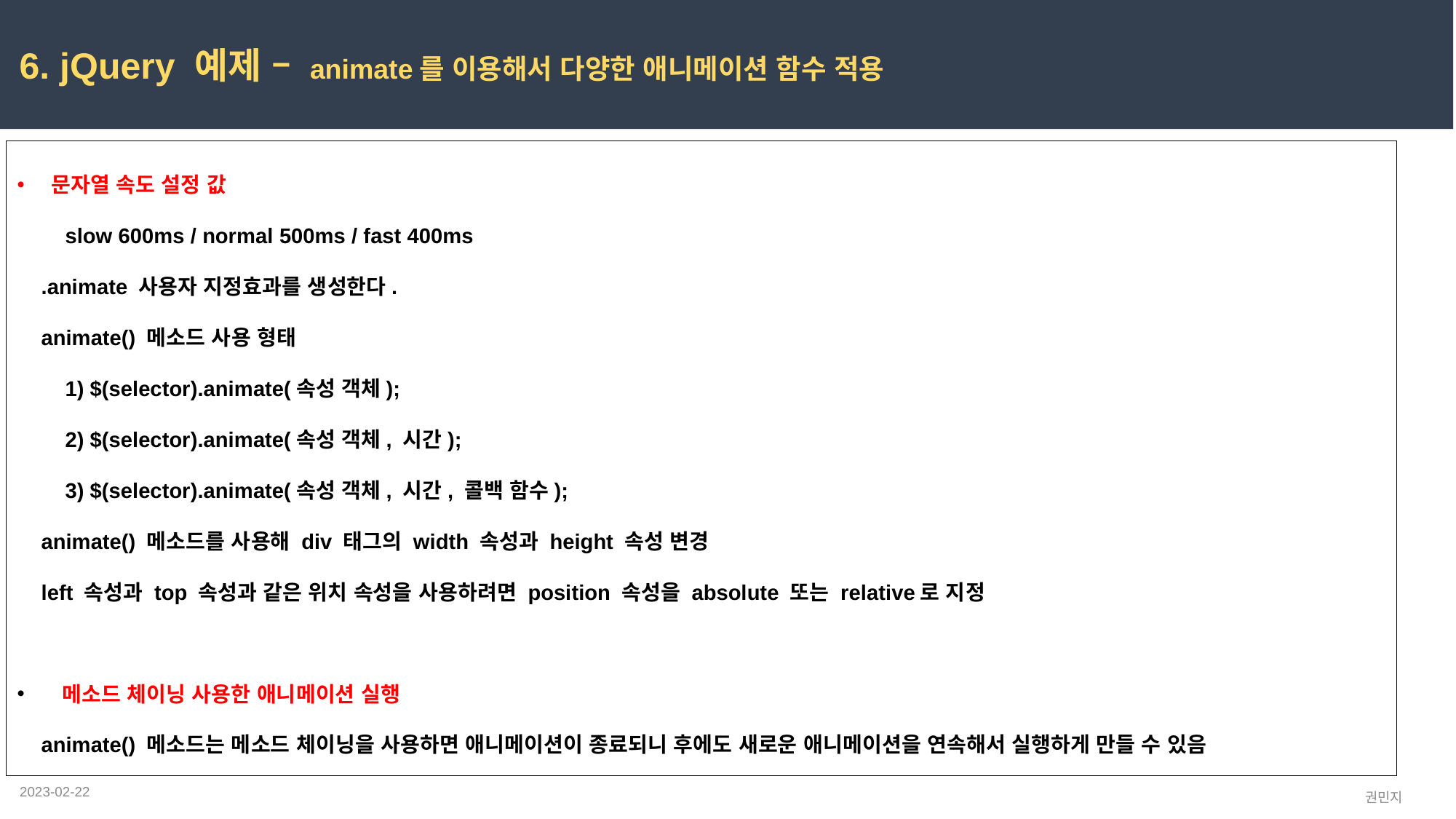

6. jQuery 예제 – animate를 이용해서 다양한 애니메이션 함수 적용
문자열 속도 설정 값
        slow 600ms / normal 500ms / fast 400ms
    .animate 사용자 지정효과를 생성한다.
    animate() 메소드 사용 형태
        1) $(selector).animate(속성 객체);
        2) $(selector).animate(속성 객체, 시간);
        3) $(selector).animate(속성 객체, 시간, 콜백 함수);
    animate() 메소드를 사용해 div 태그의 width 속성과 height 속성 변경
    left 속성과 top 속성과 같은 위치 속성을 사용하려면 position 속성을 absolute 또는 relative로 지정

 메소드 체이닝 사용한 애니메이션 실행
    animate() 메소드는 메소드 체이닝을 사용하면 애니메이션이 종료되니 후에도 새로운 애니메이션을 연속해서 실행하게 만들 수 있음

2023-02-22
권민지